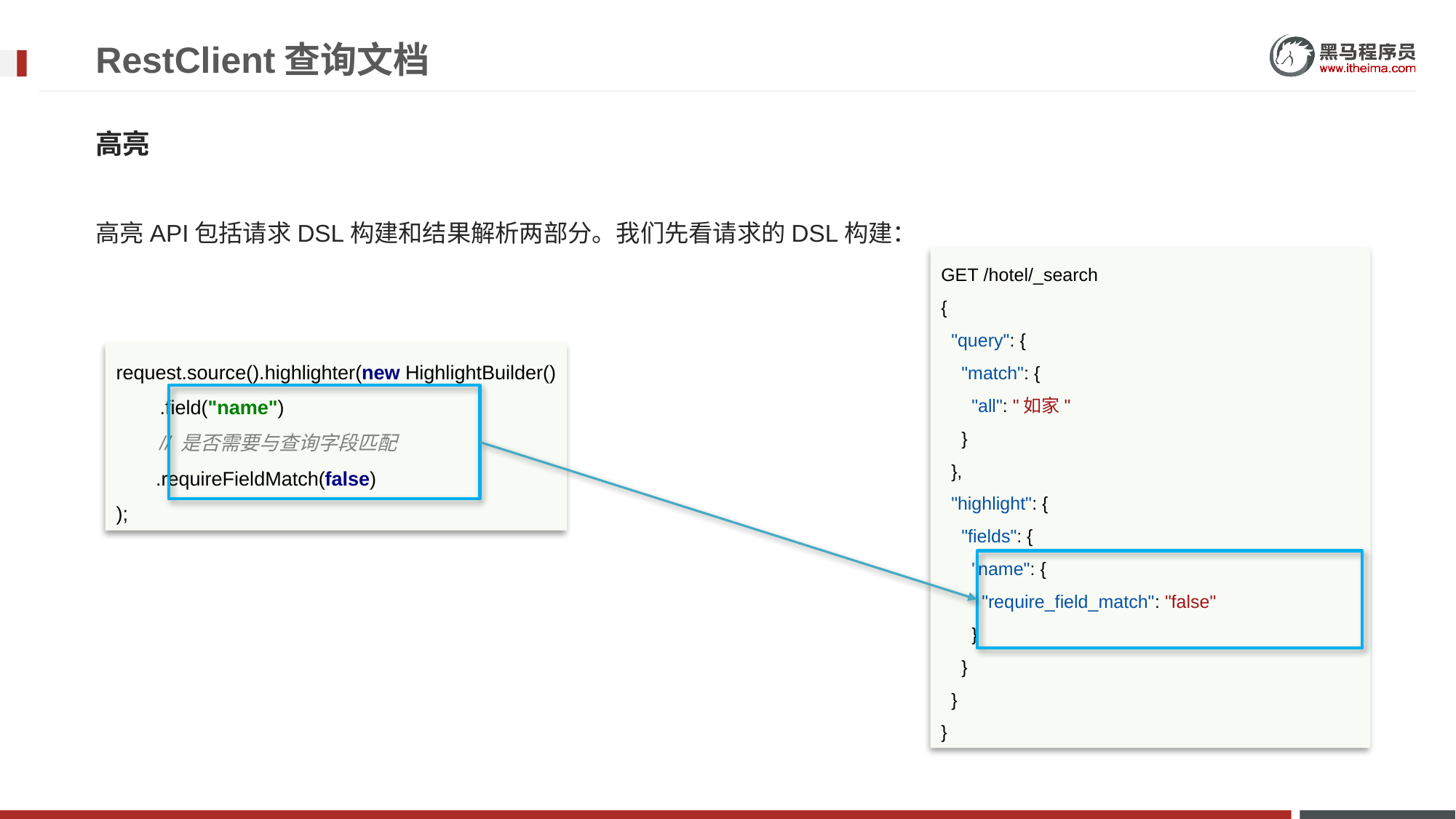

# RestClient查询文档
高亮
高亮API包括请求DSL构建和结果解析两部分。我们先看请求的DSL构建：
GET /hotel/_search
{
  "query": {
    "match": {
      "all": "如家"
    }
  },
  "highlight": {
    "fields": {
      "name": {
        "require_field_match": "false"
      }
    }
  }
}
request.source().highlighter(new HighlightBuilder()
        .field("name")
        // 是否需要与查询字段匹配
        .requireFieldMatch(false)
);